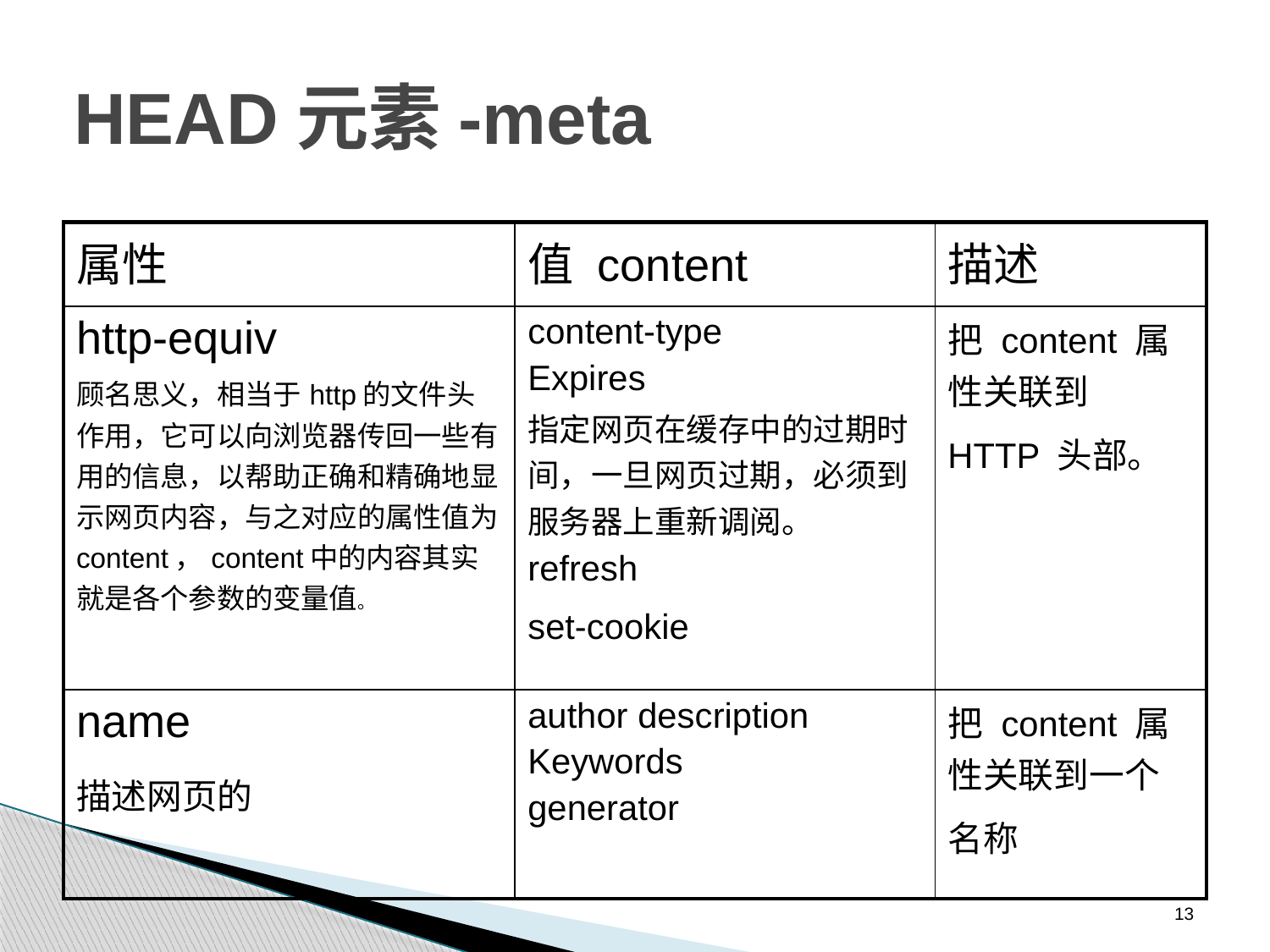

# HEAD元素-meta
| 属性 | 值 content | 描述 |
| --- | --- | --- |
| http-equiv 顾名思义，相当于http的文件头作用，它可以向浏览器传回一些有用的信息，以帮助正确和精确地显示网页内容，与之对应的属性值为content，content中的内容其实就是各个参数的变量值。 | content-type Expires 指定网页在缓存中的过期时间，一旦网页过期，必须到服务器上重新调阅。 refresh set-cookie | 把 content 属性关联到 HTTP 头部。 |
| name 描述网页的 | author description Keywords generator | 把 content 属性关联到一个名称 |
13